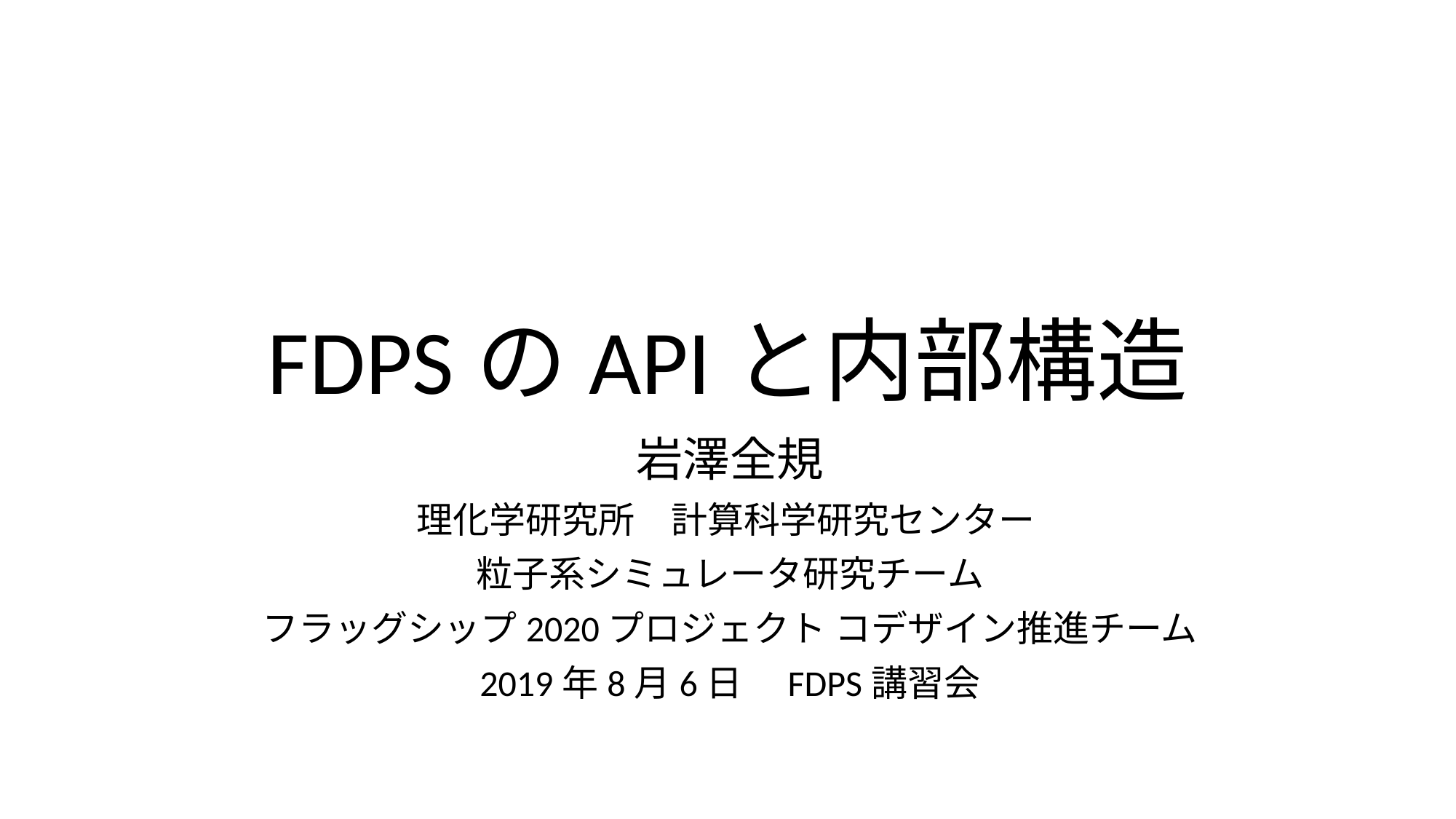

# FDPSのAPIと内部構造
岩澤全規
理化学研究所　計算科学研究センター
粒子系シミュレータ研究チーム
フラッグシップ2020プロジェクト コデザイン推進チーム
2019年8月6日　FDPS講習会